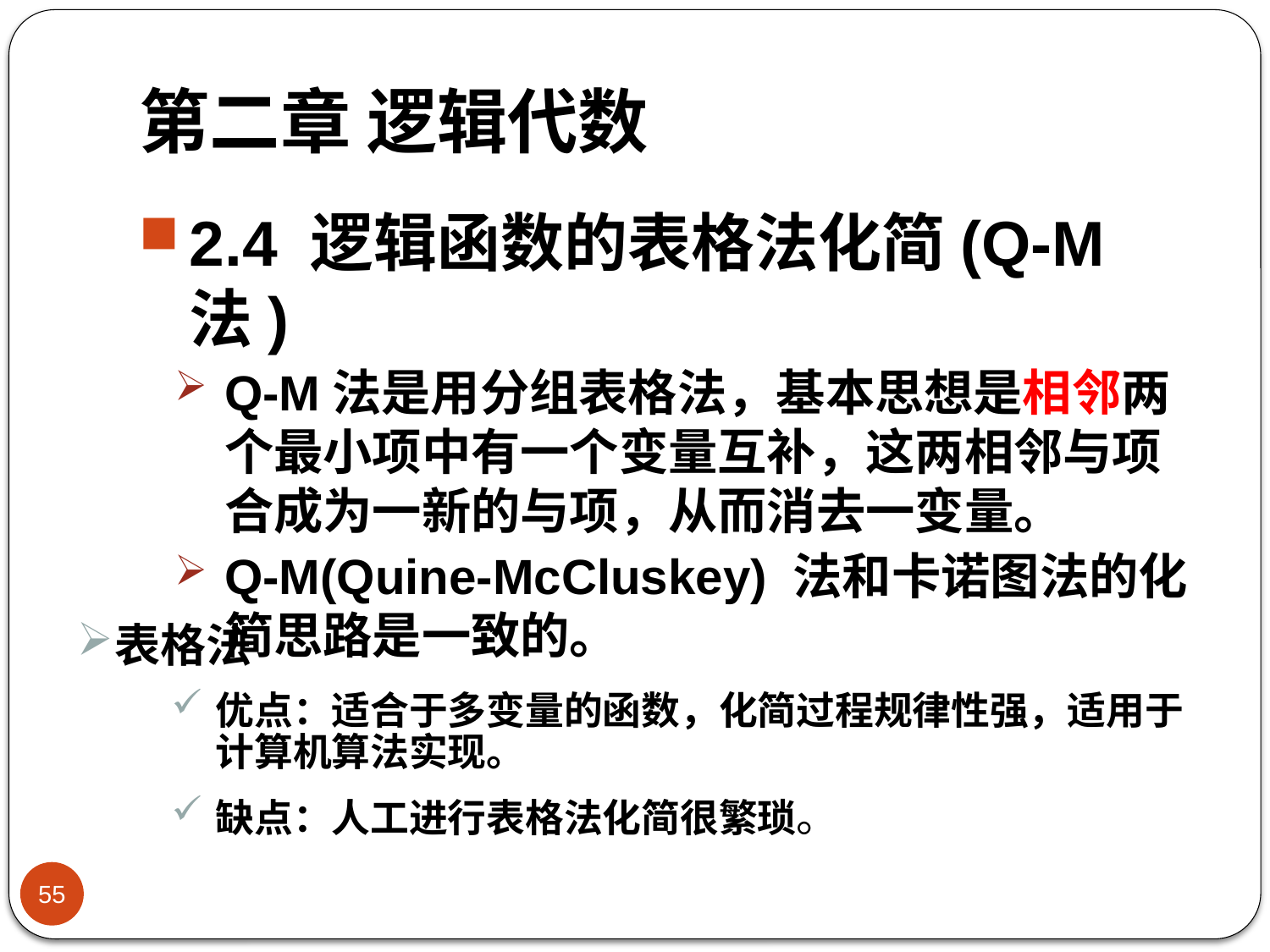

# 第二章 逻辑代数
2.4 逻辑函数的表格法化简(Q-M法)
Q-M法是用分组表格法，基本思想是相邻两个最小项中有一个变量互补，这两相邻与项合成为一新的与项，从而消去一变量。
Q-M(Quine-McCluskey) 法和卡诺图法的化简思路是一致的。
表格法
优点：适合于多变量的函数，化简过程规律性强，适用于计算机算法实现。
缺点：人工进行表格法化简很繁琐。
55